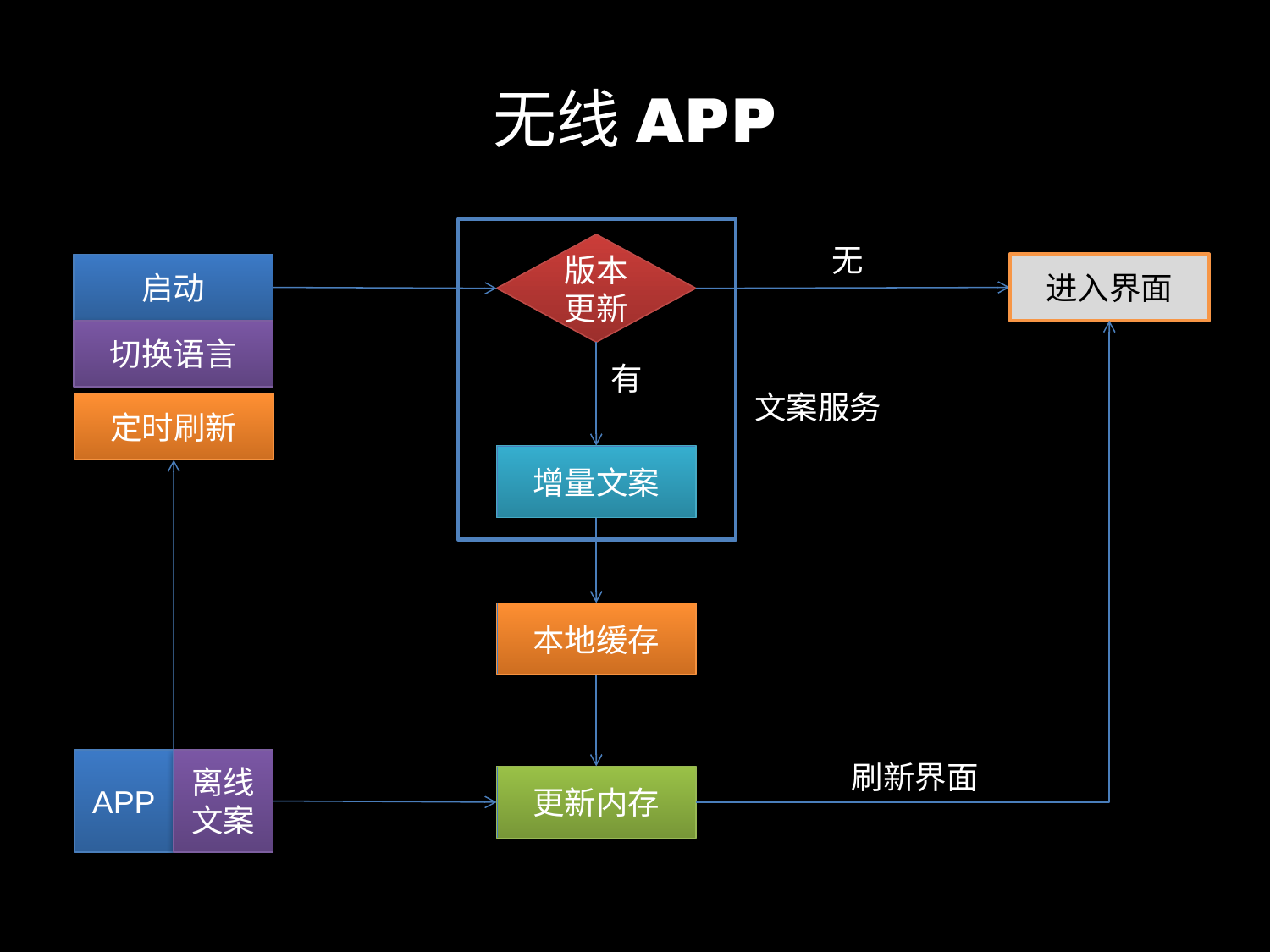

# 无线APP

版本更新
无
启动
进入界面
切换语言
有
文案服务
定时刷新
增量文案
本地缓存
APP
离线
文案
刷新界面
更新内存